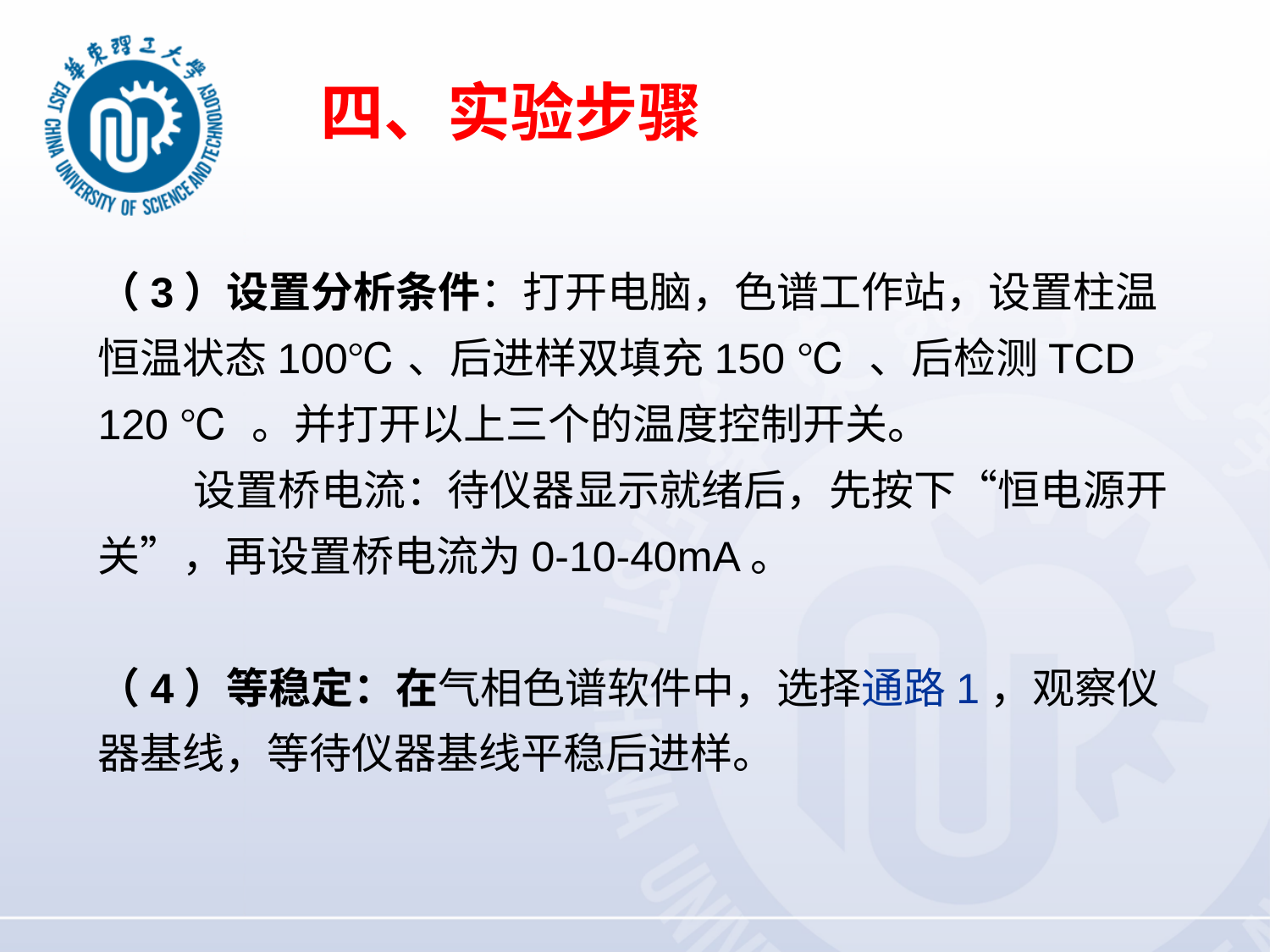

四、实验步骤
（3）设置分析条件：打开电脑，色谱工作站，设置柱温恒温状态100℃、后进样双填充150 ℃ 、后检测TCD 120 ℃ 。并打开以上三个的温度控制开关。
         设置桥电流：待仪器显示就绪后，先按下“恒电源开关”，再设置桥电流为0-10-40mA。

（4）等稳定：在气相色谱软件中，选择通路1，观察仪器基线，等待仪器基线平稳后进样。